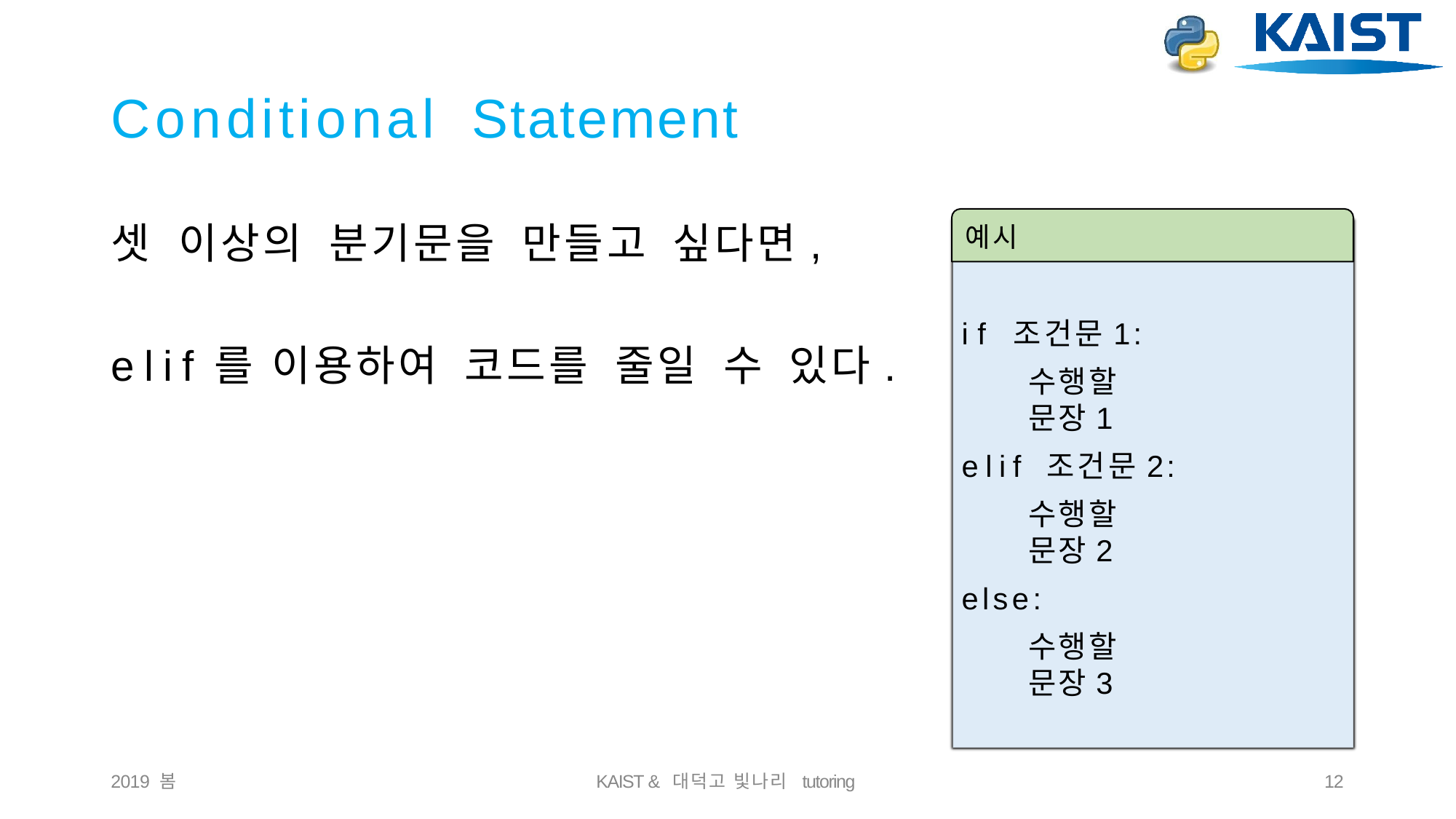

# Conditional	Statement

셋	이상의	분기문을	만들고	싶다면,

예시
if	조건문1:
수행할	문장1
elif	조건문2:
수행할	문장2
else:
수행할	문장3
elif를	이용하여	코드를	줄일	수	있다.
2019 봄
KAIST & 대덕고 빛나리 tutoring
12